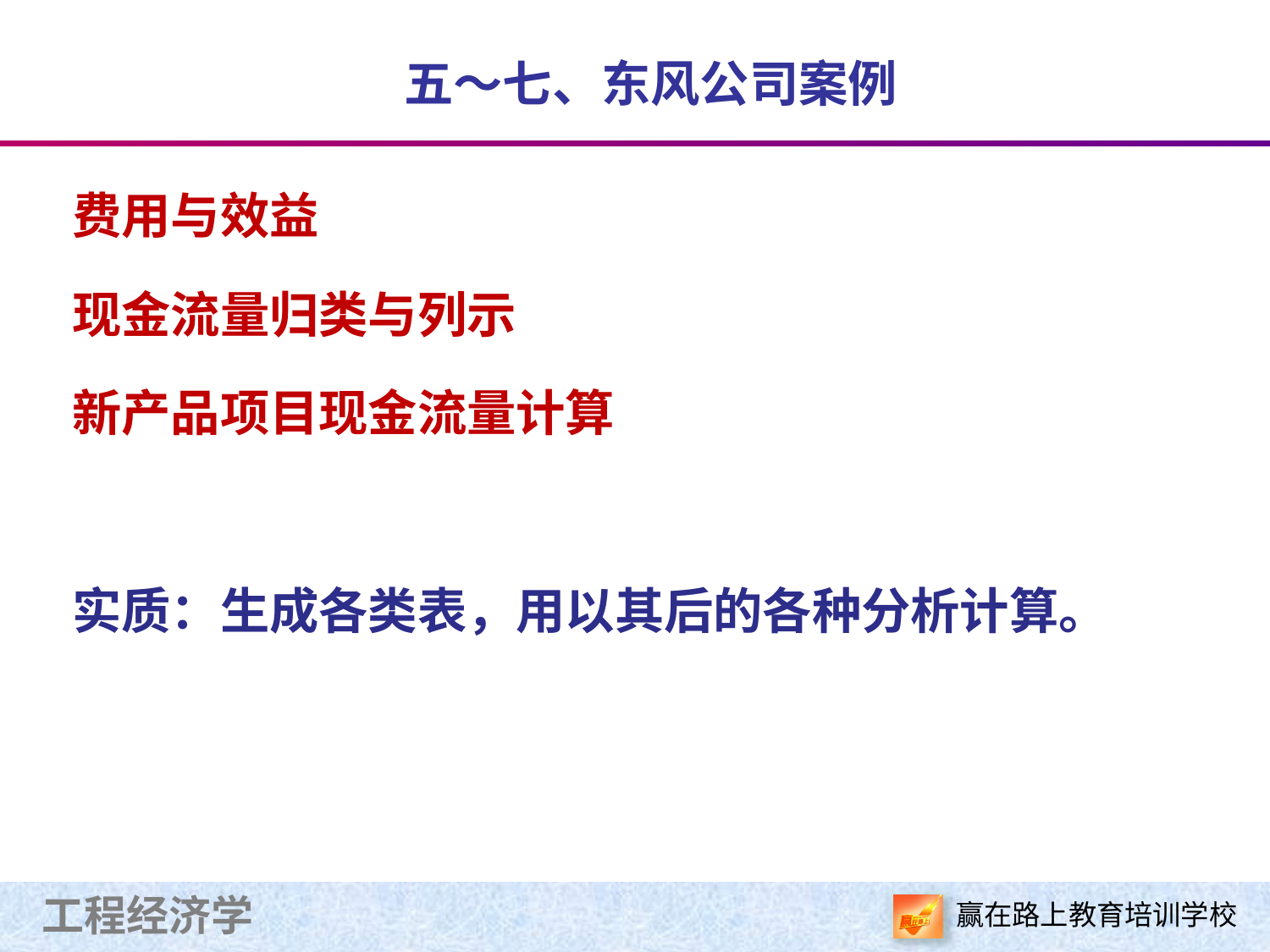

# 五～七、东风公司案例
费用与效益
现金流量归类与列示
新产品项目现金流量计算

实质：生成各类表，用以其后的各种分析计算。